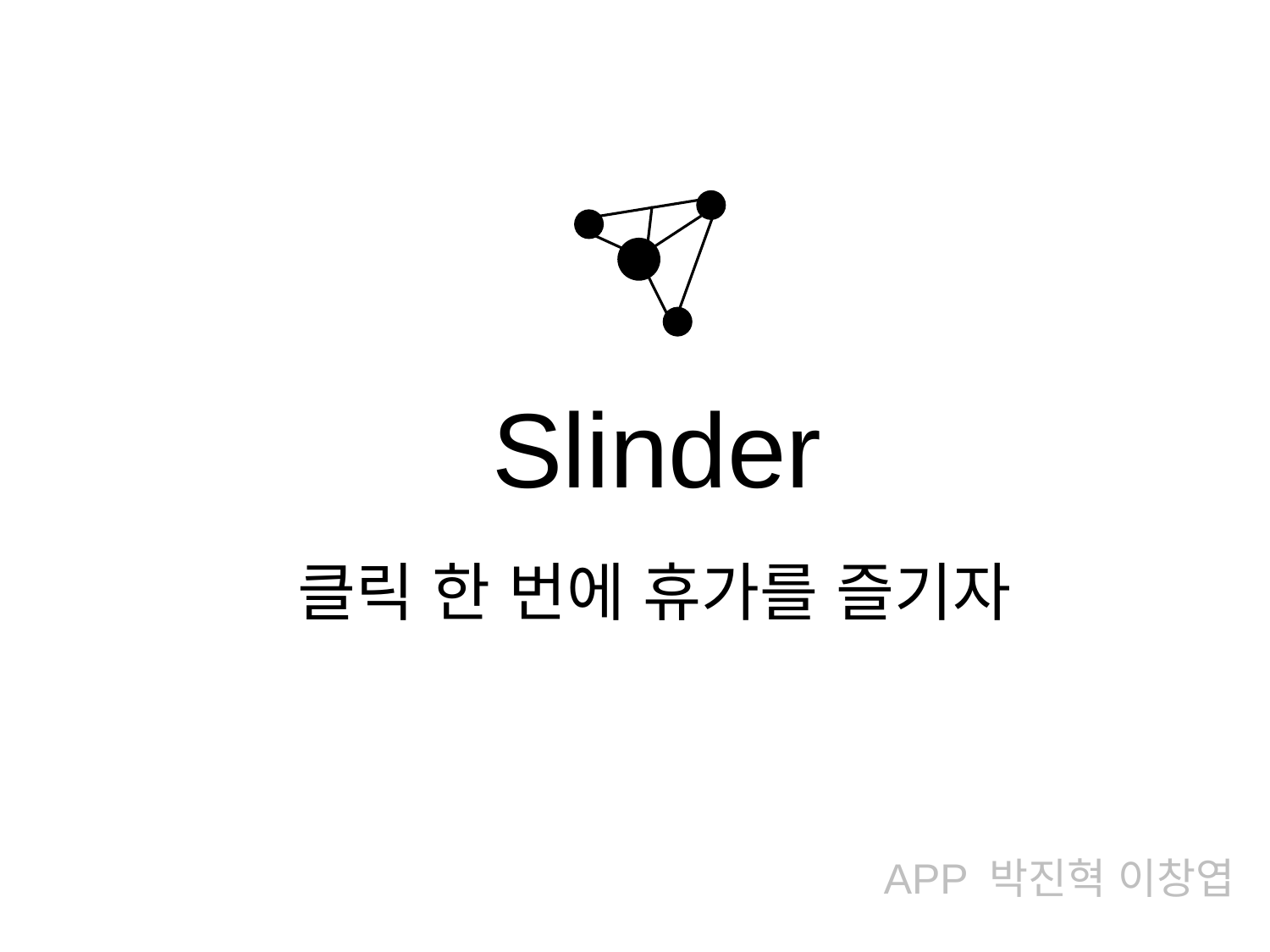

Slinder
클릭 한 번에 휴가를 즐기자
APP 박진혁 이창엽